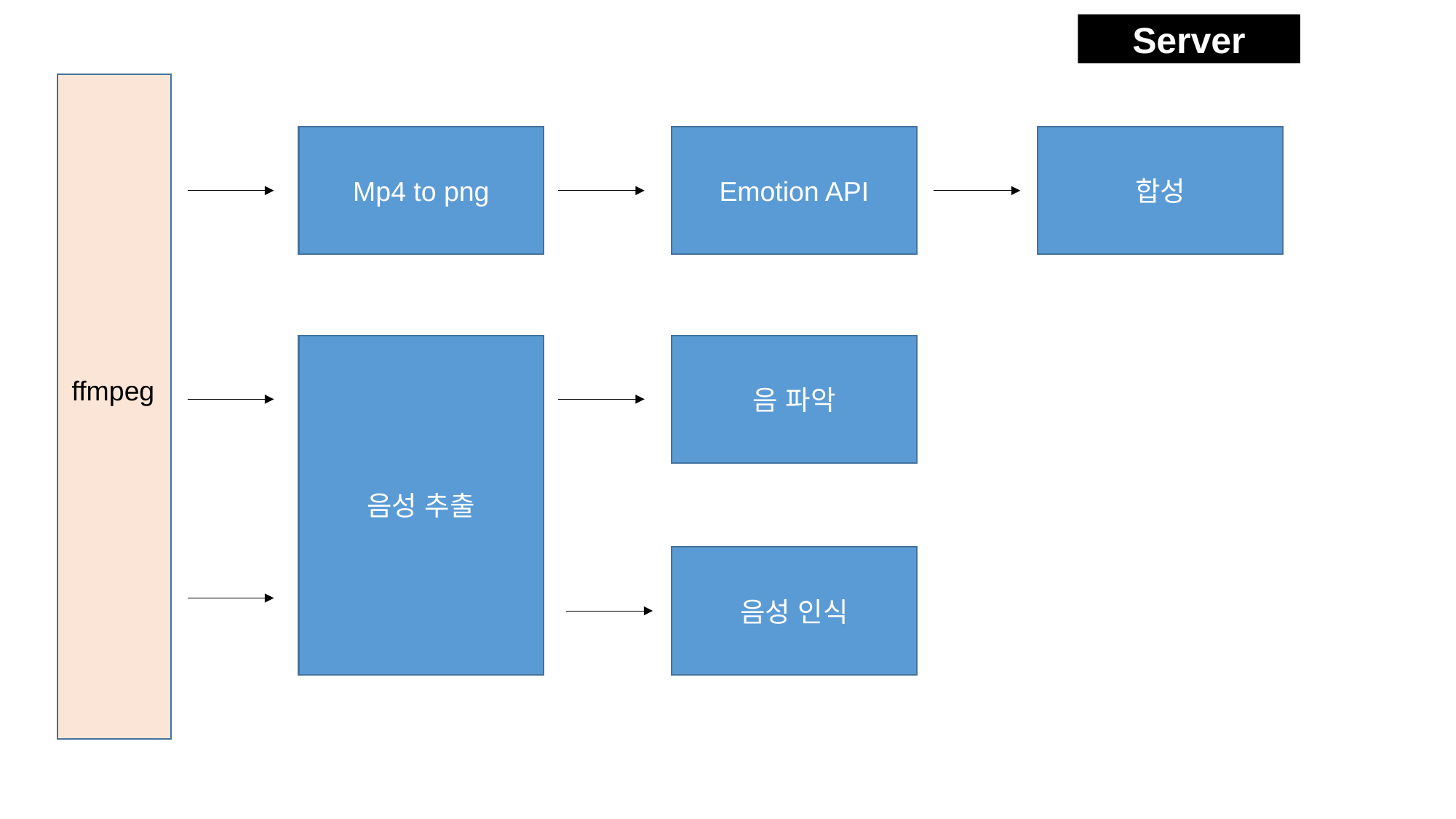

Server

합성
Mp4 to png
Emotion API
음성 추출
음 파악
ffmpeg
음성 인식